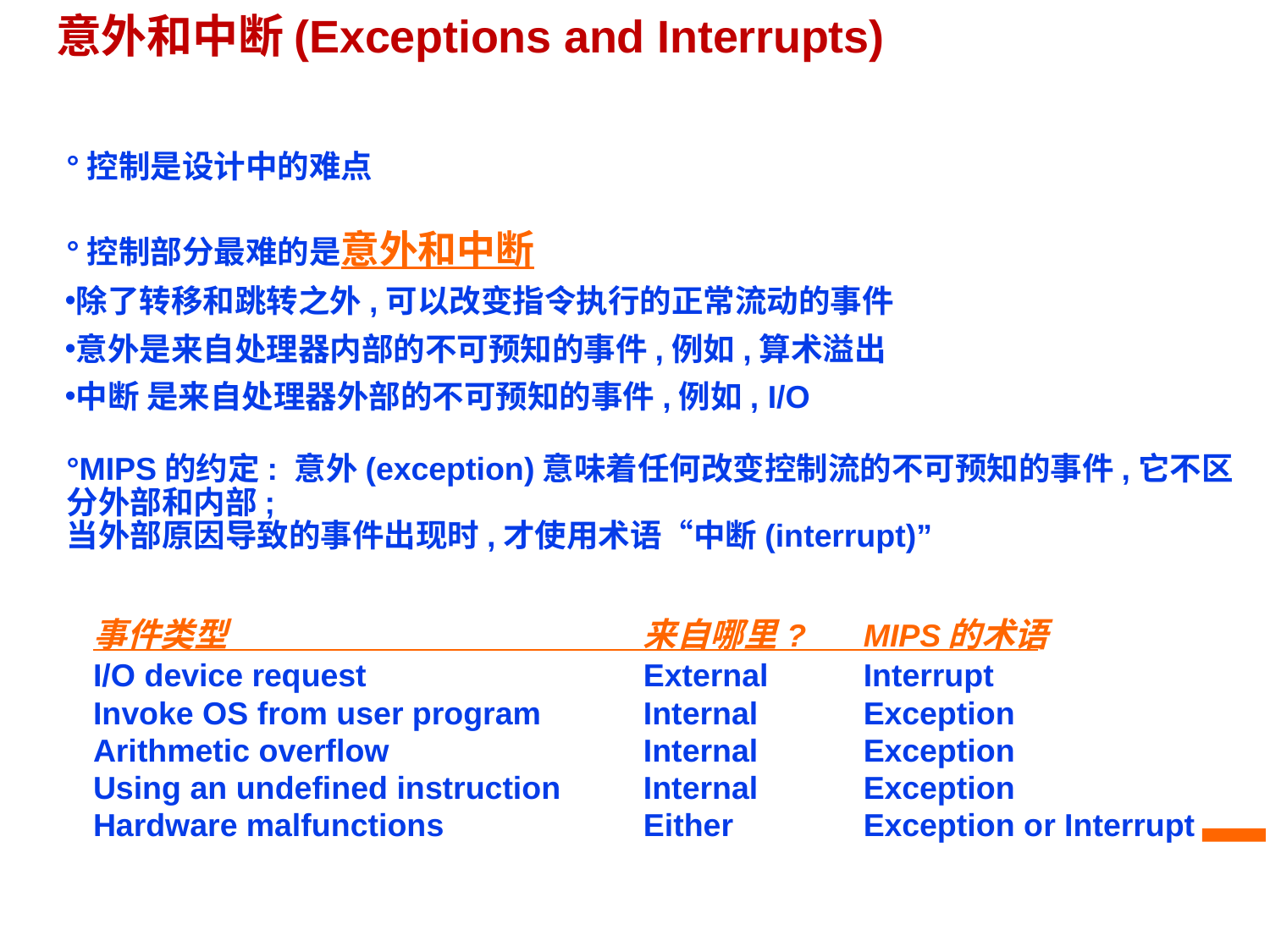

# 意外和中断(Exceptions and Interrupts)
°控制是设计中的难点

°控制部分最难的是意外和中断
除了转移和跳转之外,可以改变指令执行的正常流动的事件
意外是来自处理器内部的不可预知的事件,例如,算术溢出
中断 是来自处理器外部的不可预知的事件,例如, I/O

°MIPS的约定: 意外(exception)意味着任何改变控制流的不可预知的事件,它不区分外部和内部;
当外部原因导致的事件出现时,才使用术语“中断(interrupt)”
| 事件类型 | 来自哪里? | MIPS的术语 |
| --- | --- | --- |
| I/O device request | External | Interrupt |
| Invoke OS from user program | Internal | Exception |
| Arithmetic overflow | Internal | Exception |
| Using an undefined instruction | Internal | Exception |
| Hardware malfunctions | Either | Exception or Interrupt |